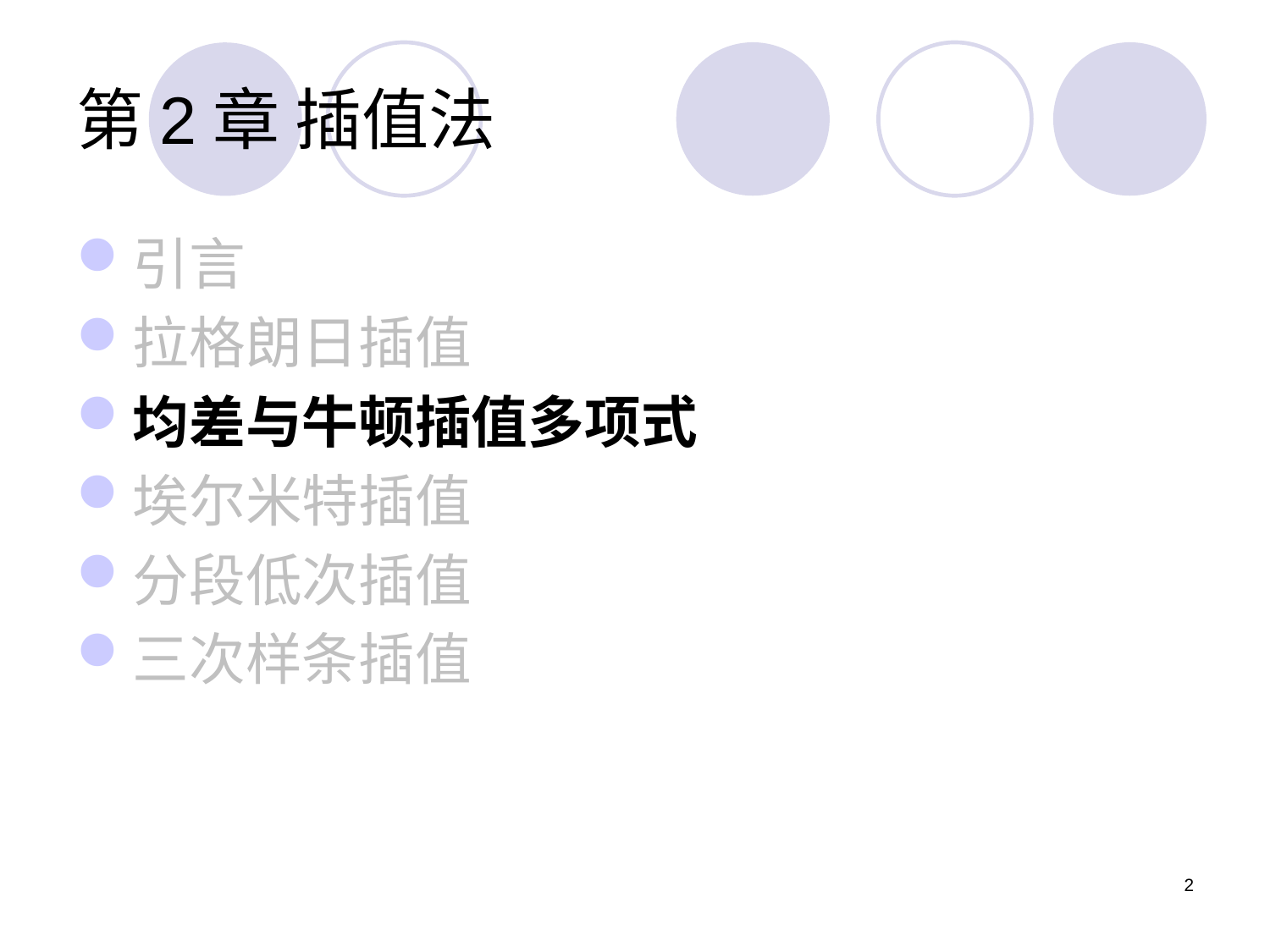

# 第2章 插值法
引言
拉格朗日插值
均差与牛顿插值多项式
埃尔米特插值
分段低次插值
三次样条插值
2